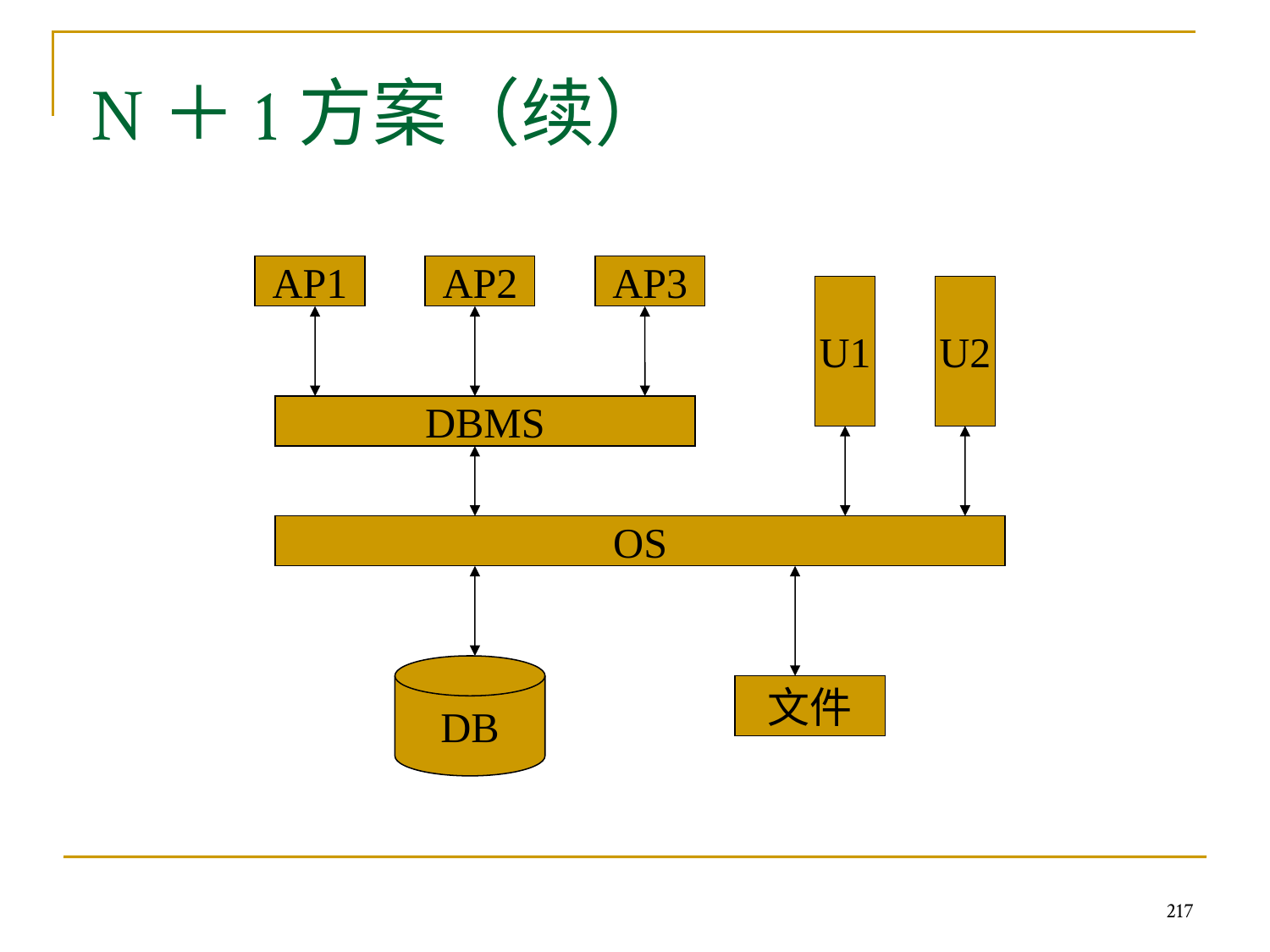

N＋1方案（续）
AP1
AP2
AP3
U1
U2

DBMS

OS

DB
文件
217